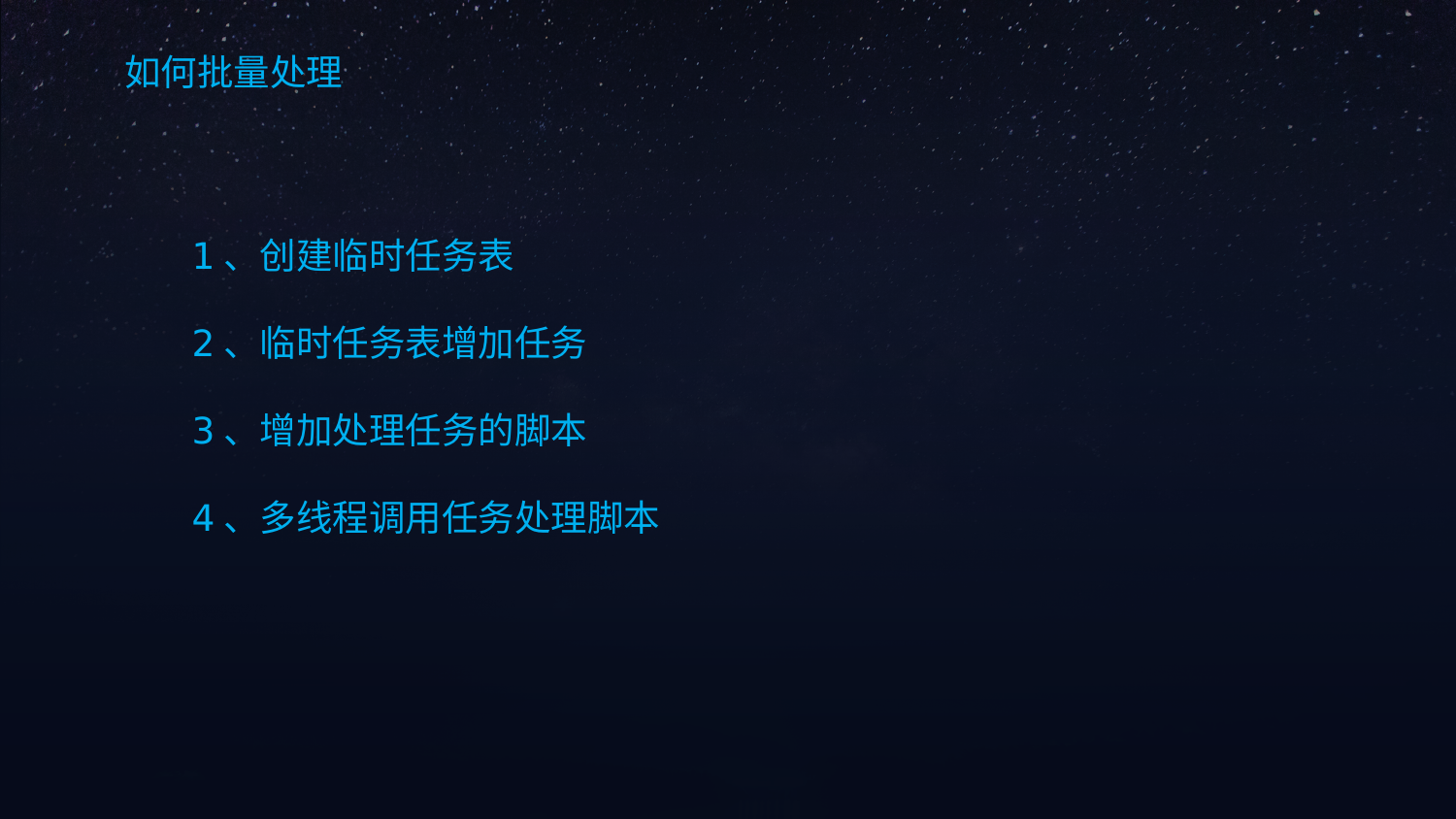

如何批量处理
1、创建临时任务表

2、临时任务表增加任务

3、增加处理任务的脚本

4、多线程调用任务处理脚本